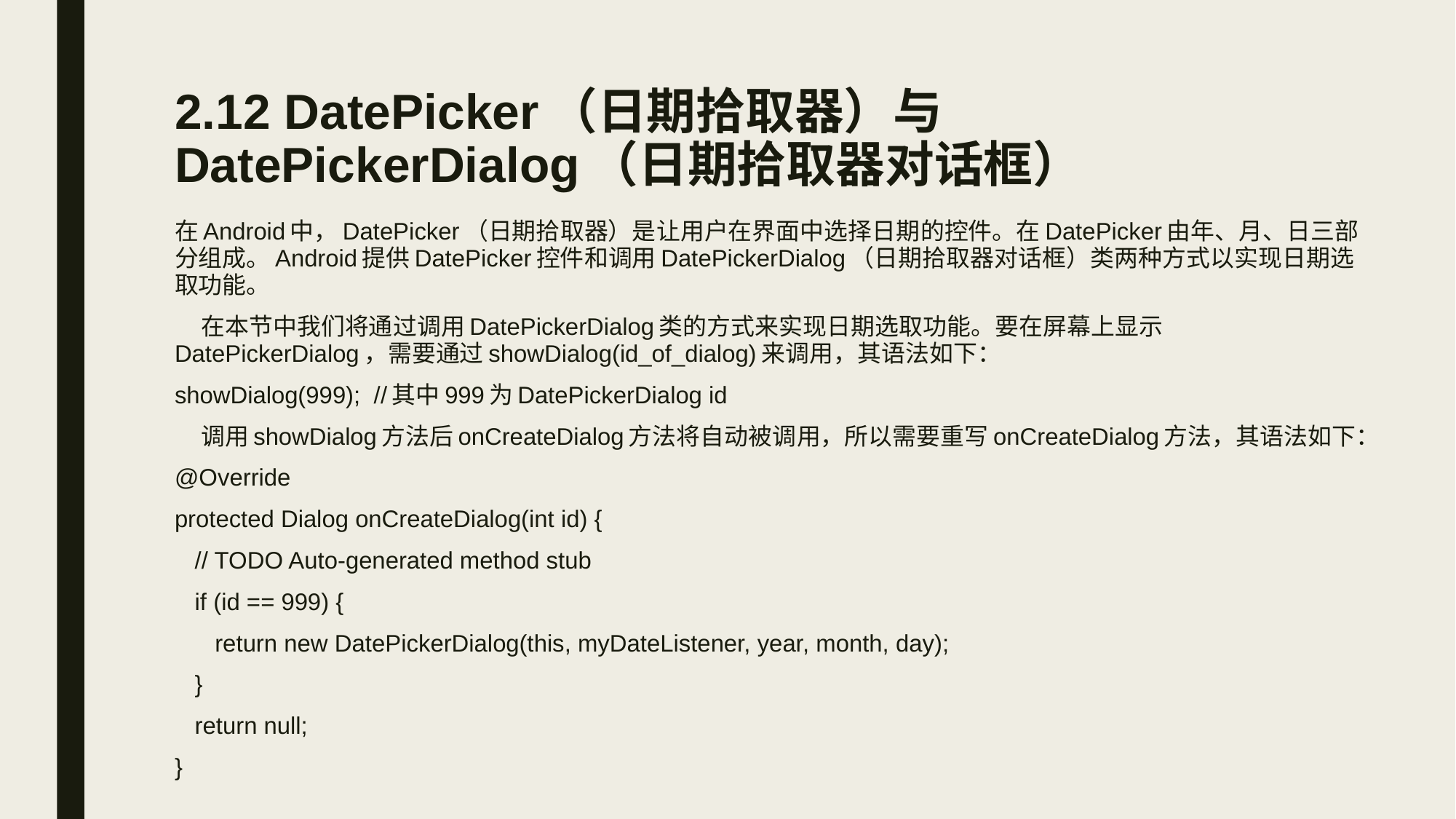

# 2.12 DatePicker（日期拾取器）与DatePickerDialog（日期拾取器对话框）
在Android中，DatePicker（日期拾取器）是让用户在界面中选择日期的控件。在DatePicker由年、月、日三部分组成。Android提供DatePicker控件和调用DatePickerDialog（日期拾取器对话框）类两种方式以实现日期选取功能。
    在本节中我们将通过调用DatePickerDialog类的方式来实现日期选取功能。要在屏幕上显示DatePickerDialog，需要通过showDialog(id_of_dialog)来调用，其语法如下：
showDialog(999);  //其中999为DatePickerDialog id
    调用showDialog方法后onCreateDialog方法将自动被调用，所以需要重写onCreateDialog方法，其语法如下：
@Override
protected Dialog onCreateDialog(int id) {
   // TODO Auto-generated method stub
   if (id == 999) {
      return new DatePickerDialog(this, myDateListener, year, month, day);
   }
   return null;
}